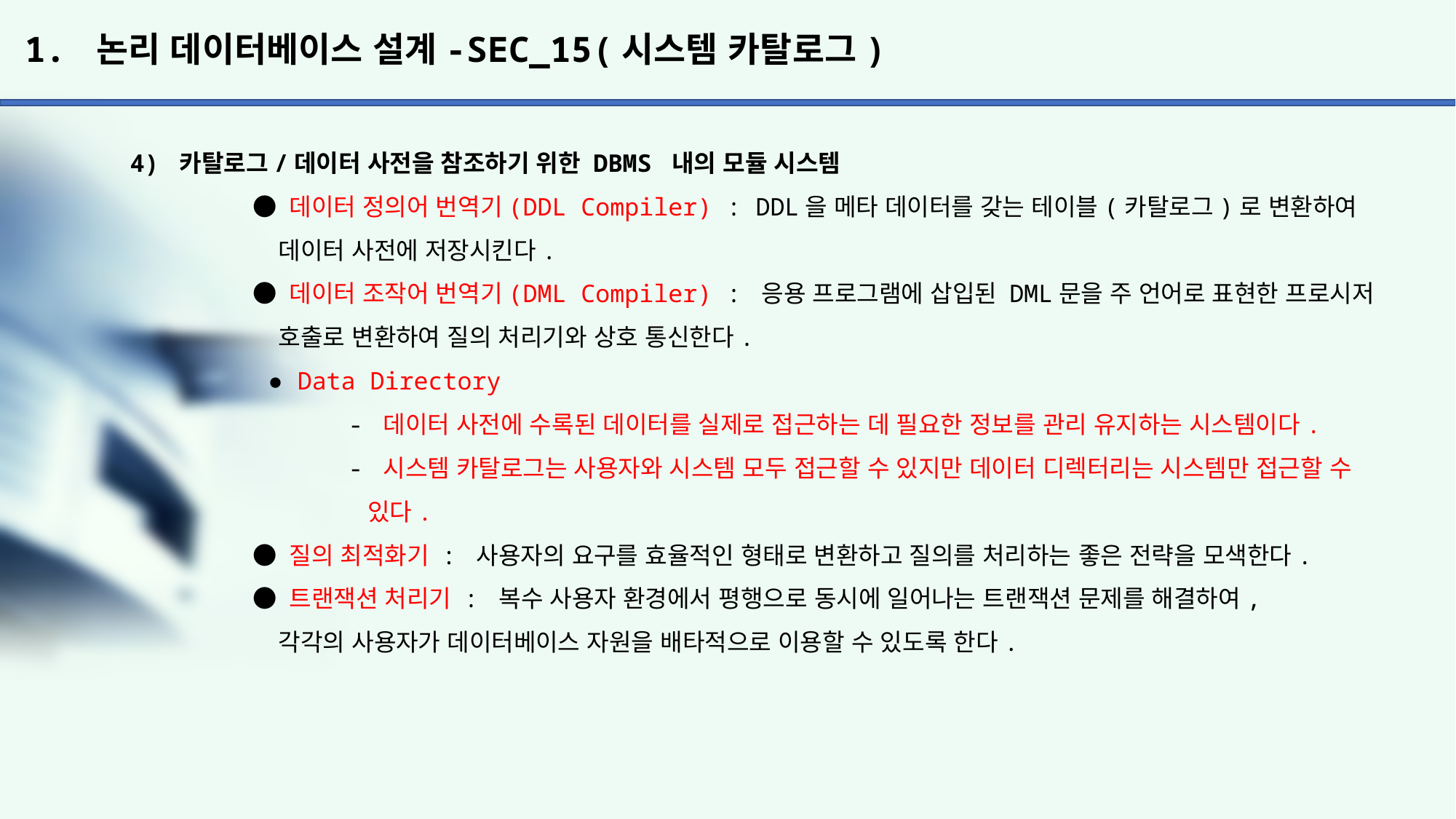

# 1. 논리 데이터베이스 설계-SEC_15(시스템 카탈로그)
4) 카탈로그/데이터 사전을 참조하기 위한 DBMS 내의 모듈 시스템
	  ● 데이터 정의어 번역기(DDL Compiler) : DDL을 메타 데이터를 갖는 테이블(카탈로그)로 변환하여
	     데이터 사전에 저장시킨다.
	  ● 데이터 조작어 번역기(DML Compiler) : 응용 프로그램에 삽입된 DML문을 주 언어로 표현한 프로시저
	     호출로 변환하여 질의 처리기와 상호 통신한다.
	  ● Data Directory
		- 데이터 사전에 수록된 데이터를 실제로 접근하는 데 필요한 정보를 관리 유지하는 시스템이다.
		- 시스템 카탈로그는 사용자와 시스템 모두 접근할 수 있지만 데이터 디렉터리는 시스템만 접근할 수
		  있다.
	  ● 질의 최적화기 : 사용자의 요구를 효율적인 형태로 변환하고 질의를 처리하는 좋은 전략을 모색한다.
	  ● 트랜잭션 처리기 : 복수 사용자 환경에서 평행으로 동시에 일어나는 트랜잭션 문제를 해결하여,
	     각각의 사용자가 데이터베이스 자원을 배타적으로 이용할 수 있도록 한다.